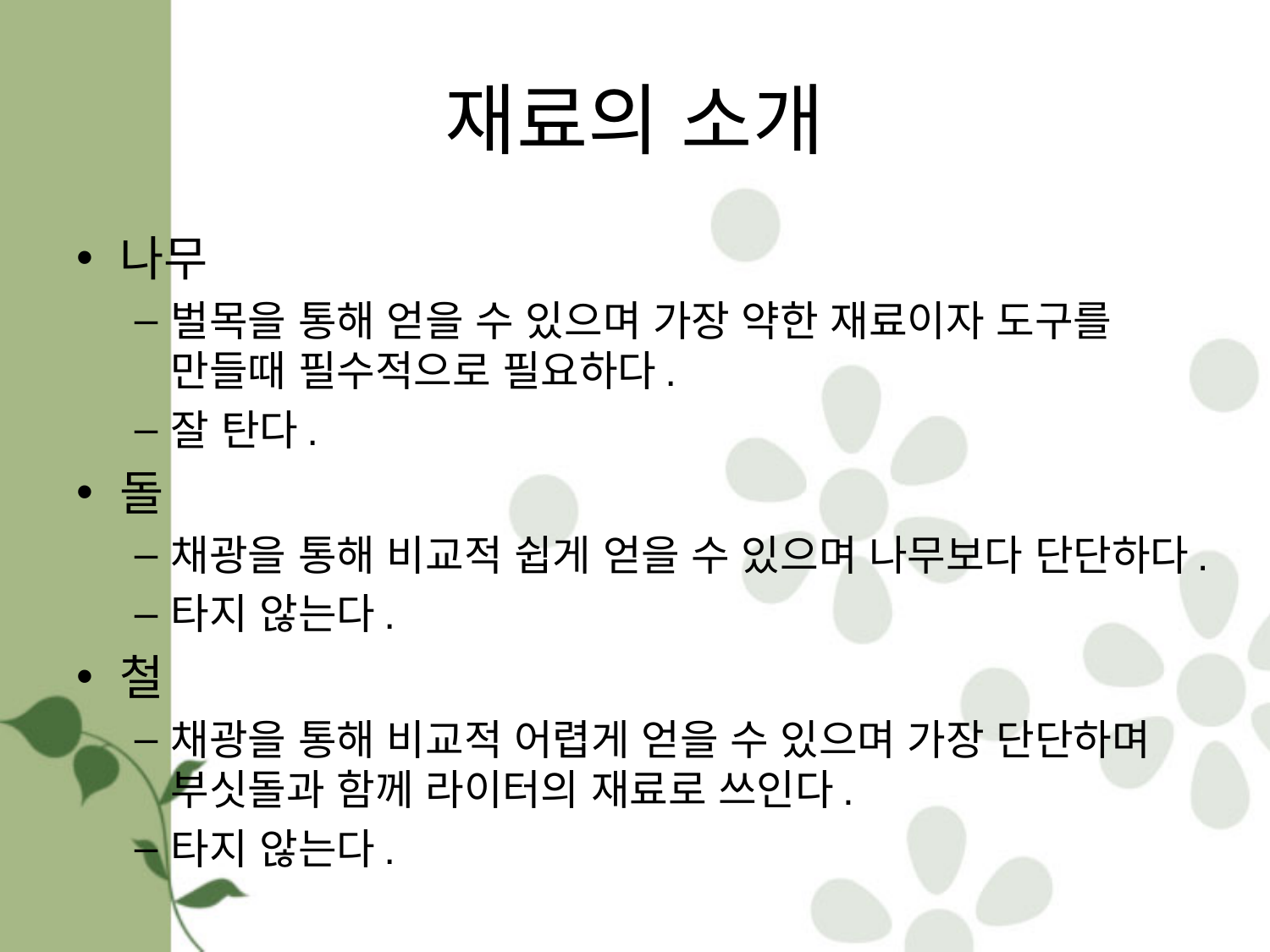

# 재료의 소개
나무
벌목을 통해 얻을 수 있으며 가장 약한 재료이자 도구를 만들때 필수적으로 필요하다.
잘 탄다.
돌
채광을 통해 비교적 쉽게 얻을 수 있으며 나무보다 단단하다.
타지 않는다.
철
채광을 통해 비교적 어렵게 얻을 수 있으며 가장 단단하며 부싯돌과 함께 라이터의 재료로 쓰인다.
타지 않는다.